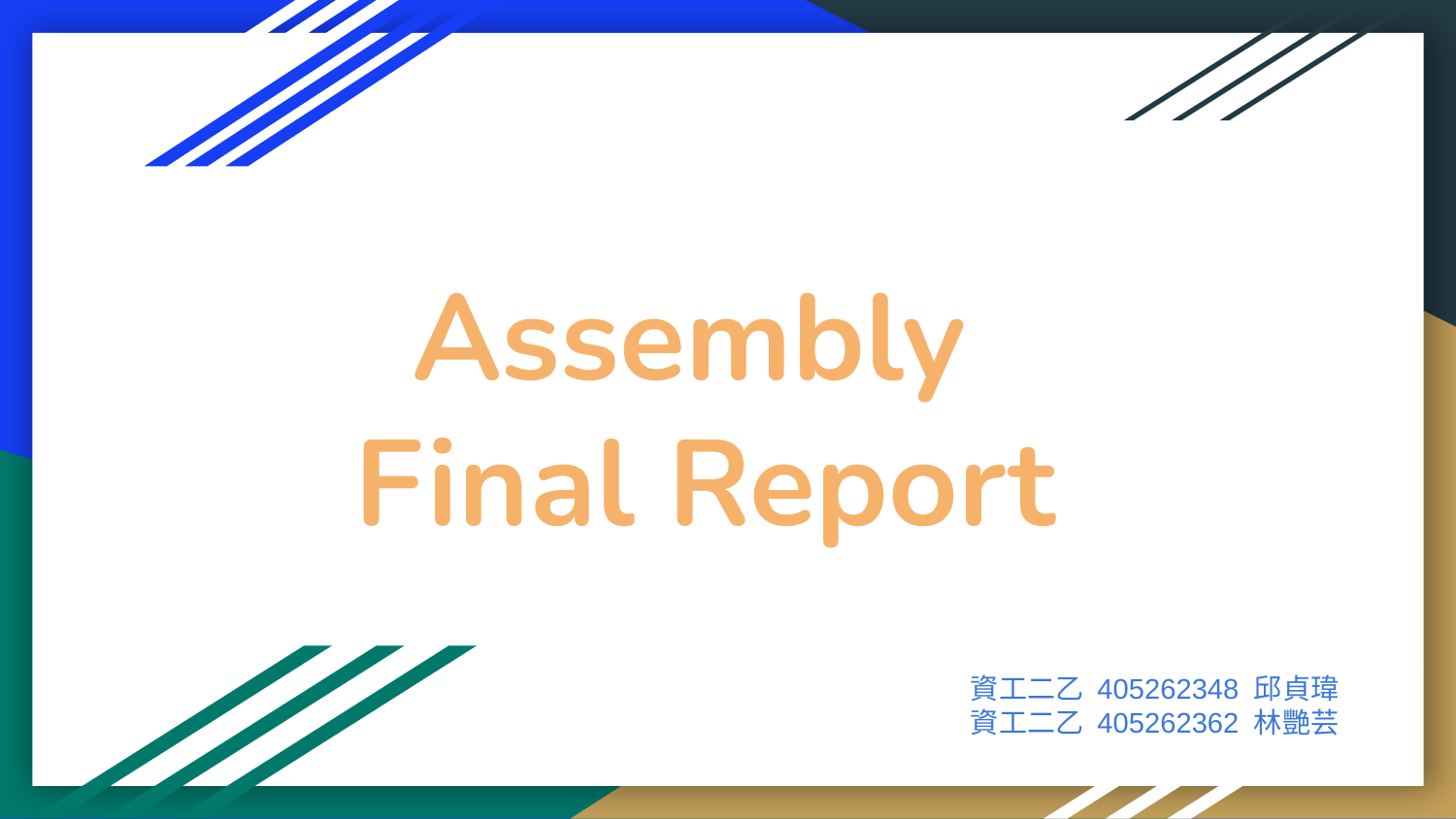

# Assembly
Final Report
資工二乙 405262348 邱貞瑋
資工二乙 405262362 林艷芸